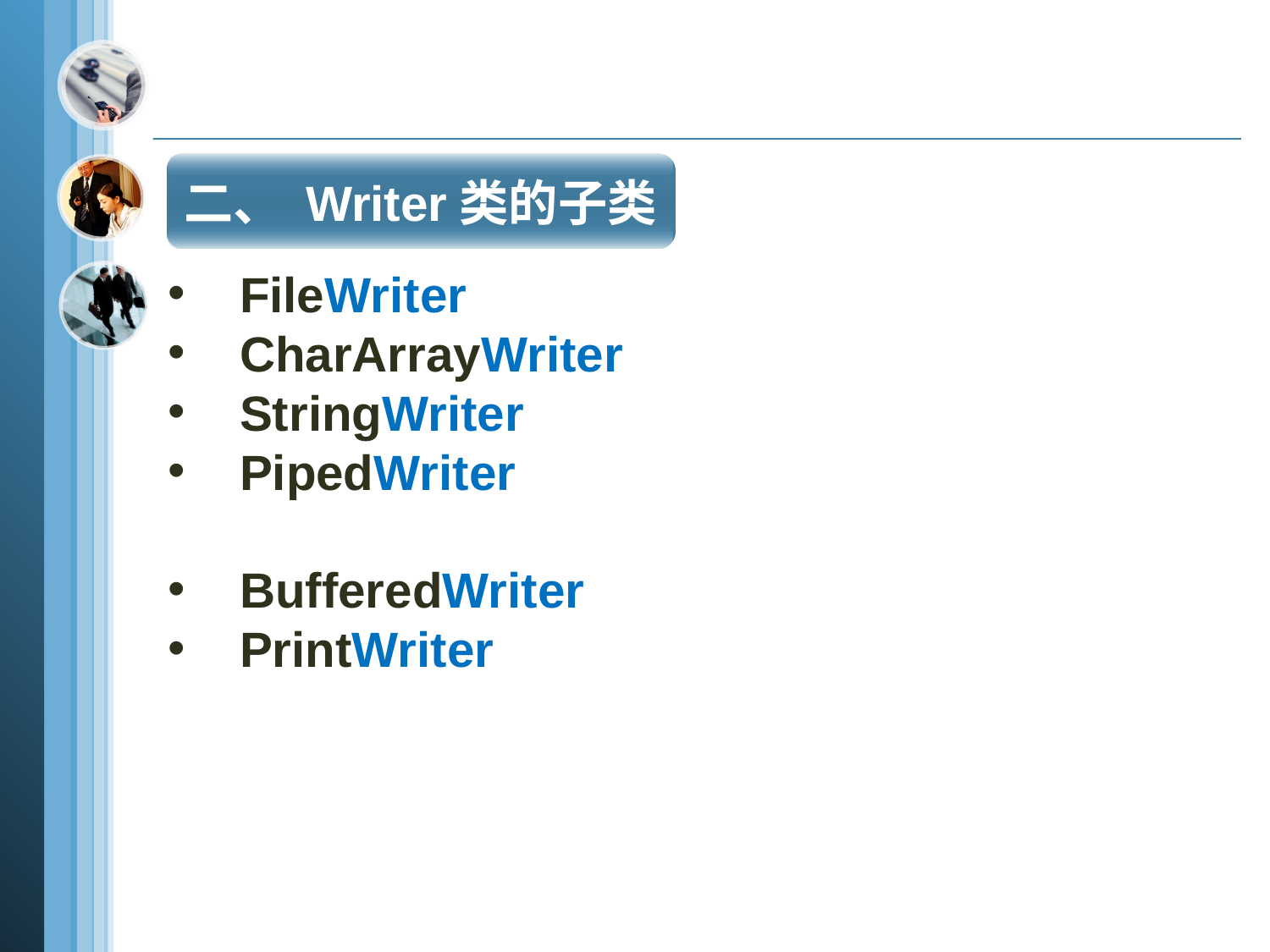

二、 Writer类的子类

FileWriter
CharArrayWriter
StringWriter
PipedWriter

BufferedWriter
PrintWriter